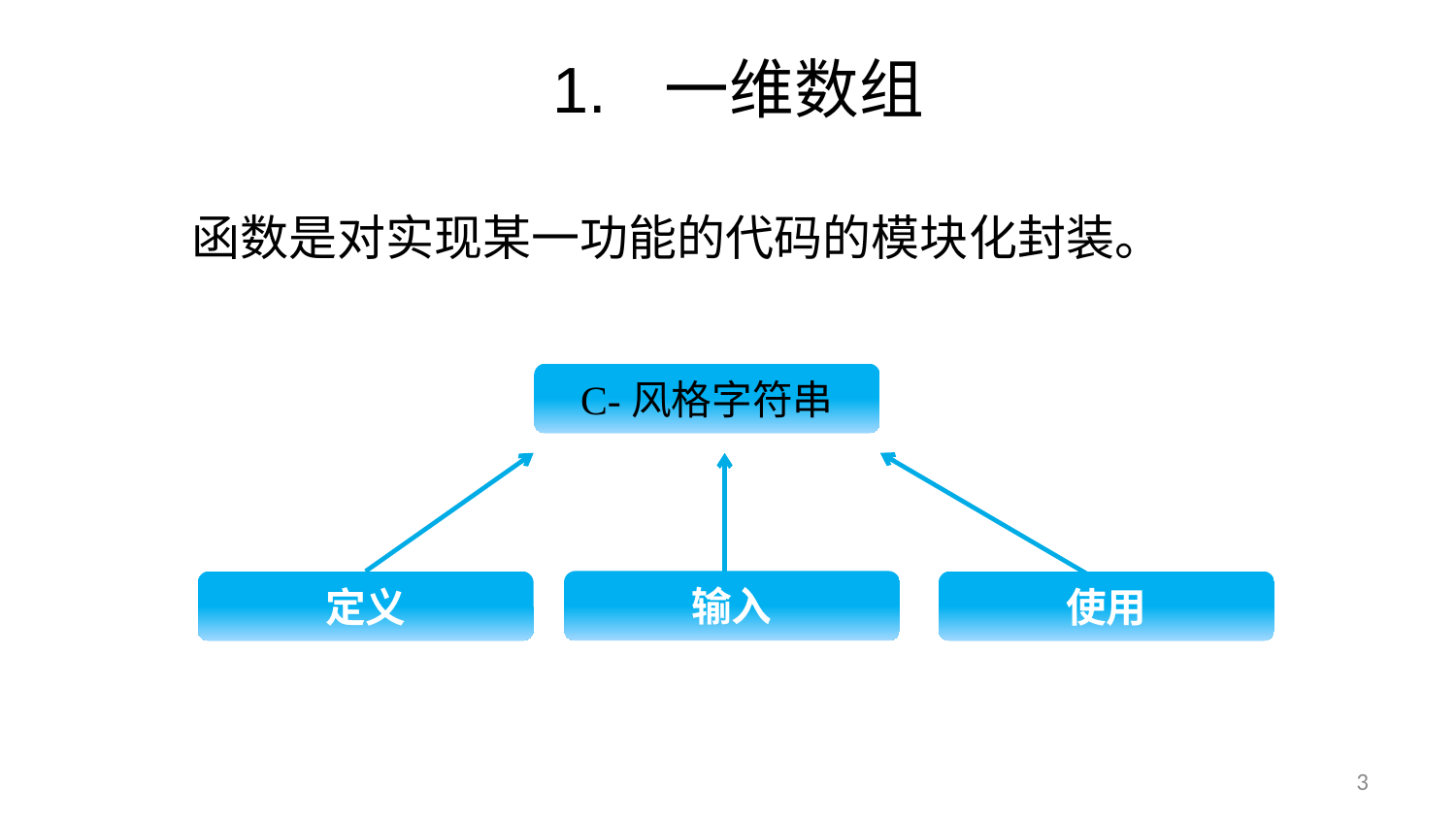

一维数组
函数是对实现某一功能的代码的模块化封装。
C-风格字符串
定义
输入
使用
3